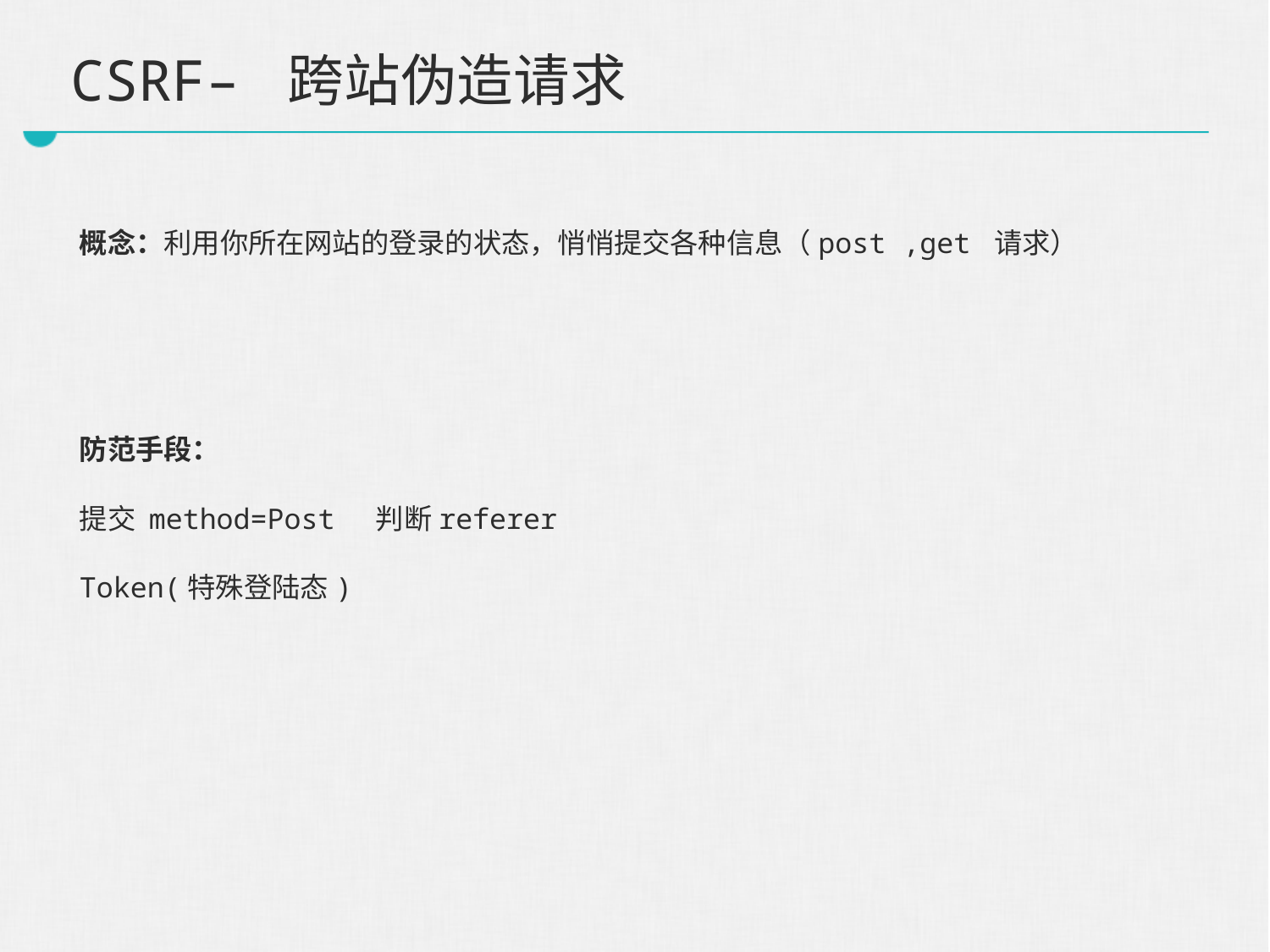

# CSRF– 跨站伪造请求
概念：利用你所在网站的登录的状态，悄悄提交各种信息（post ,get 请求）

防范手段：
提交 method=Post  判断referer
Token(特殊登陆态)